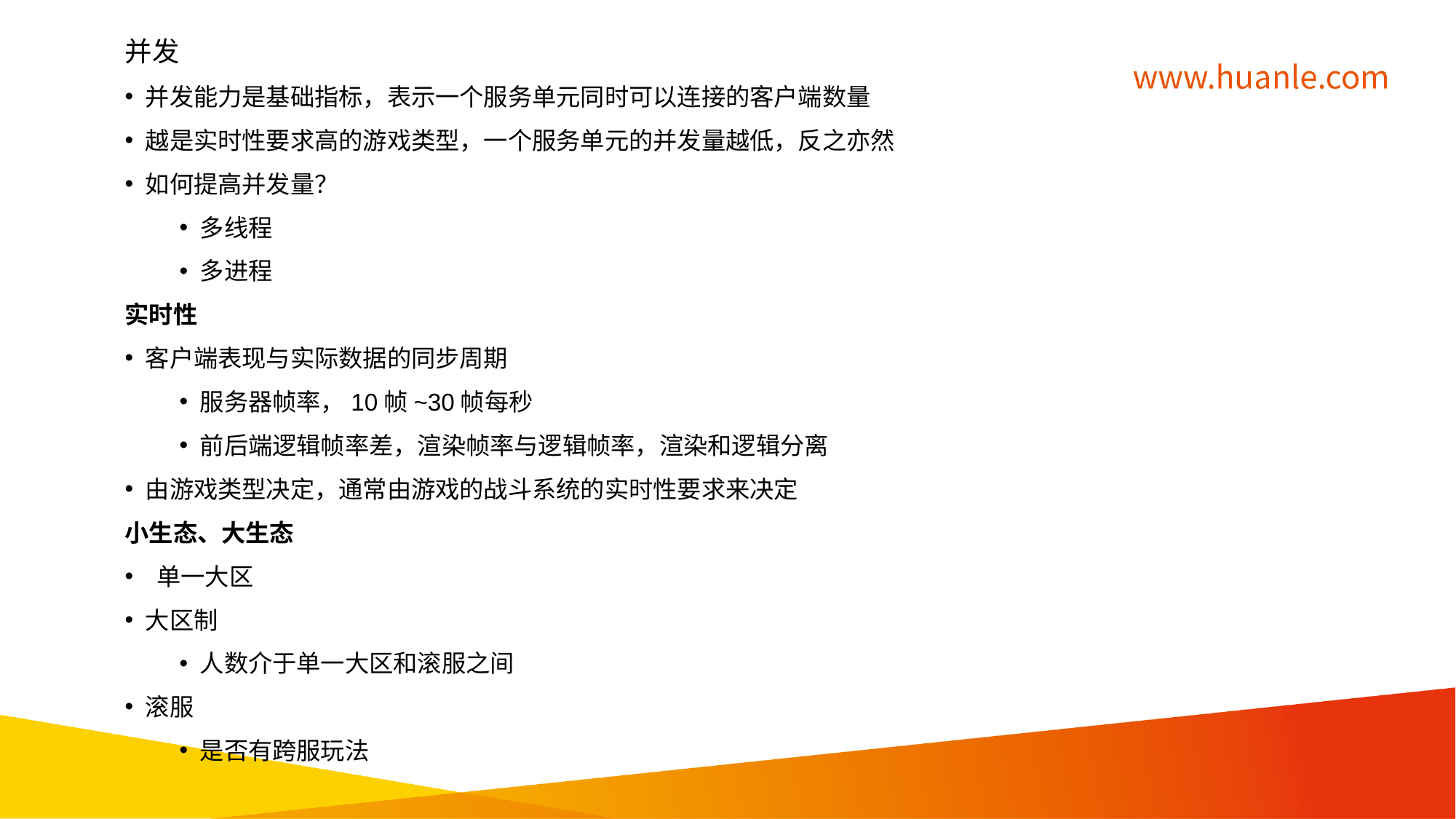

并发
并发能力是基础指标，表示一个服务单元同时可以连接的客户端数量
越是实时性要求高的游戏类型，一个服务单元的并发量越低，反之亦然
如何提高并发量？
多线程
多进程
实时性
客户端表现与实际数据的同步周期
服务器帧率，10帧~30帧每秒
前后端逻辑帧率差，渲染帧率与逻辑帧率，渲染和逻辑分离
由游戏类型决定，通常由游戏的战斗系统的实时性要求来决定
小生态、大生态
 单一大区
大区制
人数介于单一大区和滚服之间
滚服
是否有跨服玩法